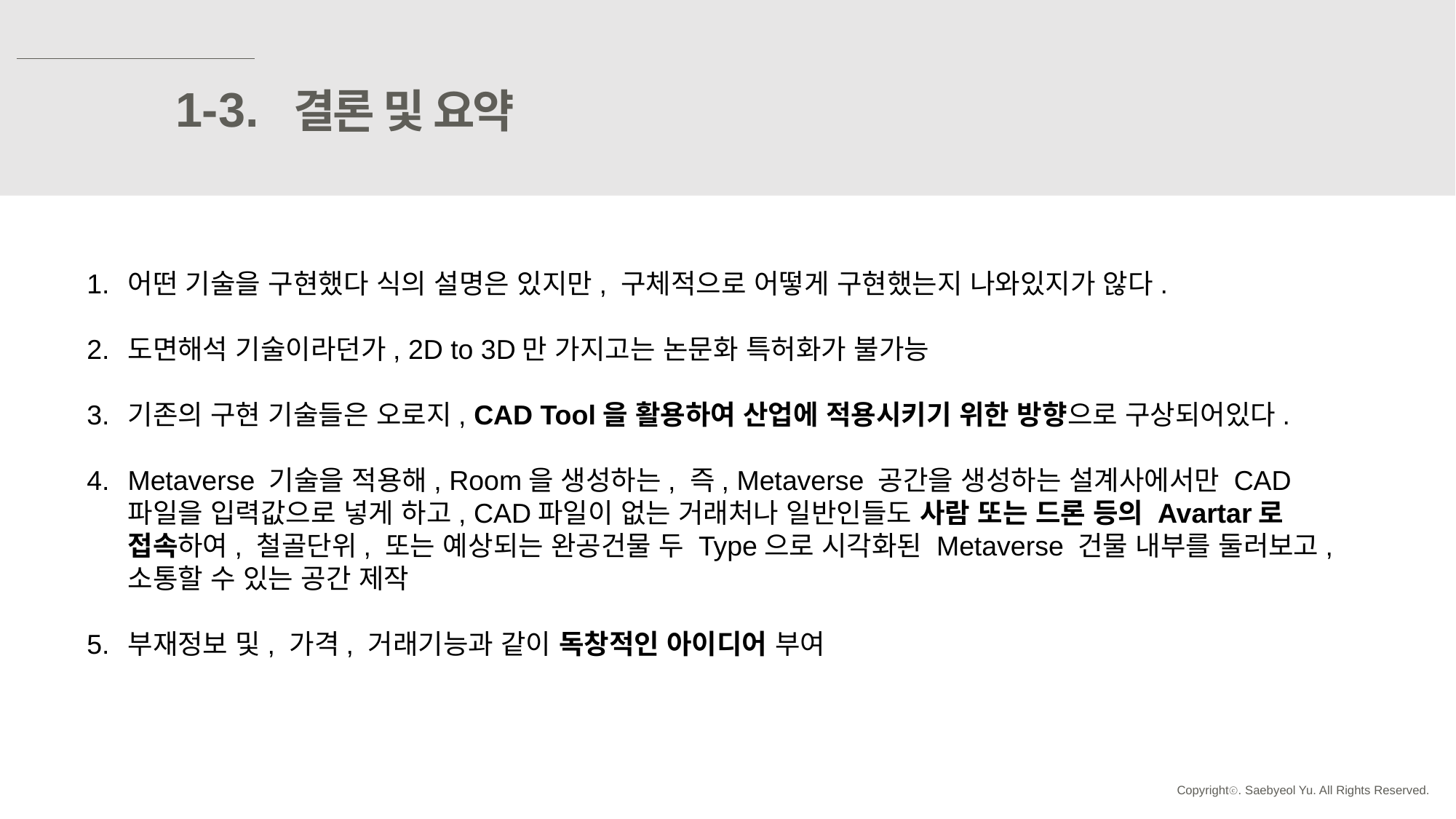

1-3.
결론 및 요약
어떤 기술을 구현했다 식의 설명은 있지만, 구체적으로 어떻게 구현했는지 나와있지가 않다.

도면해석 기술이라던가, 2D to 3D만 가지고는 논문화 특허화가 불가능

기존의 구현 기술들은 오로지, CAD Tool을 활용하여 산업에 적용시키기 위한 방향으로 구상되어있다.

Metaverse 기술을 적용해, Room을 생성하는, 즉, Metaverse 공간을 생성하는 설계사에서만 CAD 파일을 입력값으로 넣게 하고, CAD파일이 없는 거래처나 일반인들도 사람 또는 드론 등의 Avartar로 접속하여, 철골단위, 또는 예상되는 완공건물 두 Type으로 시각화된 Metaverse 건물 내부를 둘러보고, 소통할 수 있는 공간 제작

부재정보 및, 가격, 거래기능과 같이 독창적인 아이디어 부여